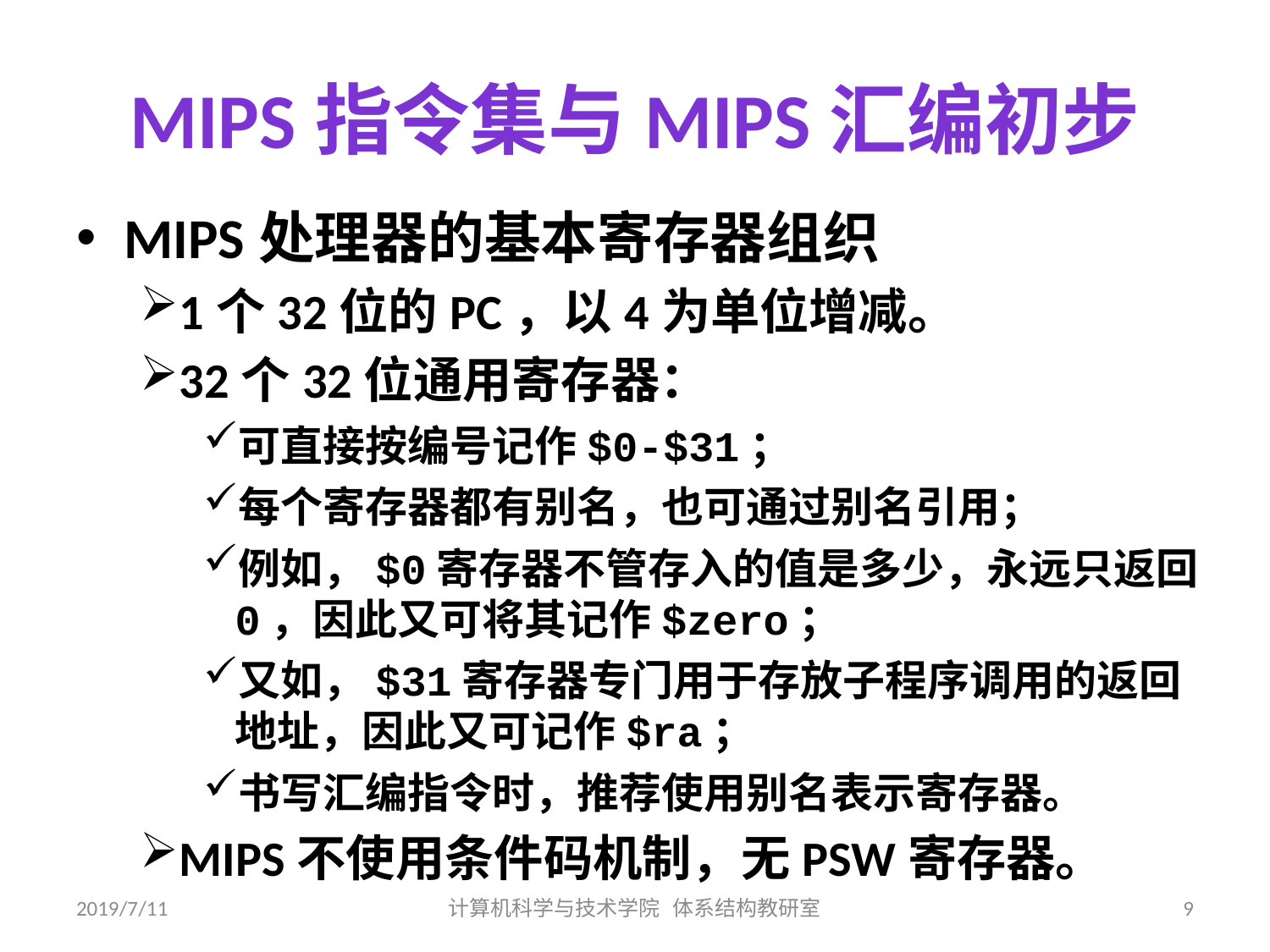

# MIPS指令集与MIPS汇编初步
MIPS处理器的基本寄存器组织
1个32位的PC，以4为单位增减。
32个32位通用寄存器：
可直接按编号记作$0-$31；
每个寄存器都有别名，也可通过别名引用；
例如，$0寄存器不管存入的值是多少，永远只返回0，因此又可将其记作$zero；
又如，$31寄存器专门用于存放子程序调用的返回  地址，因此又可记作$ra；
书写汇编指令时，推荐使用别名表示寄存器。
MIPS不使用条件码机制，无PSW寄存器。
2019/7/11
计算机科学与技术学院  体系结构教研室
9